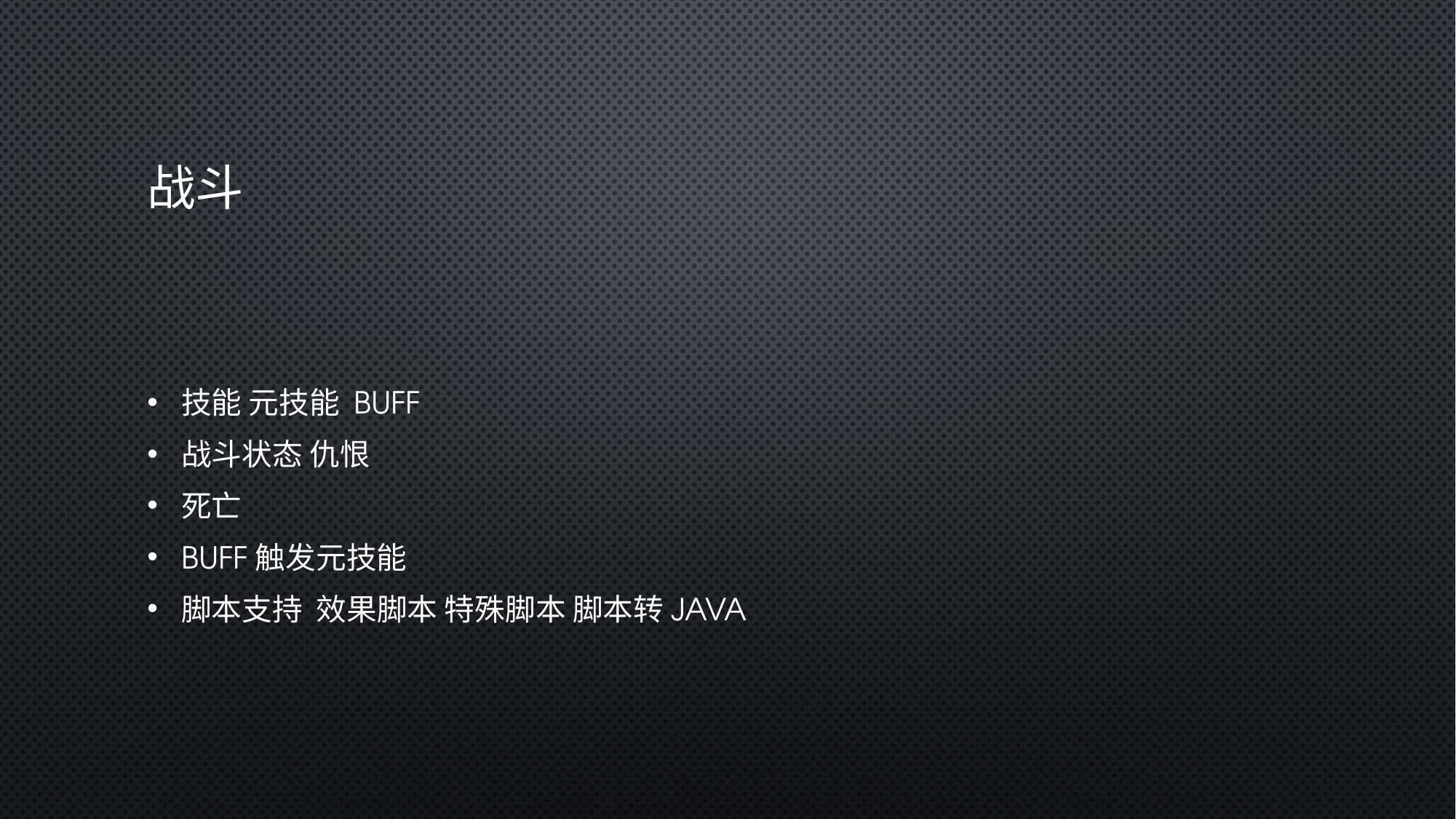

# 战斗
技能 元技能 BUFF
战斗状态 仇恨
死亡
BUFF触发元技能
脚本支持  效果脚本 特殊脚本 脚本转java